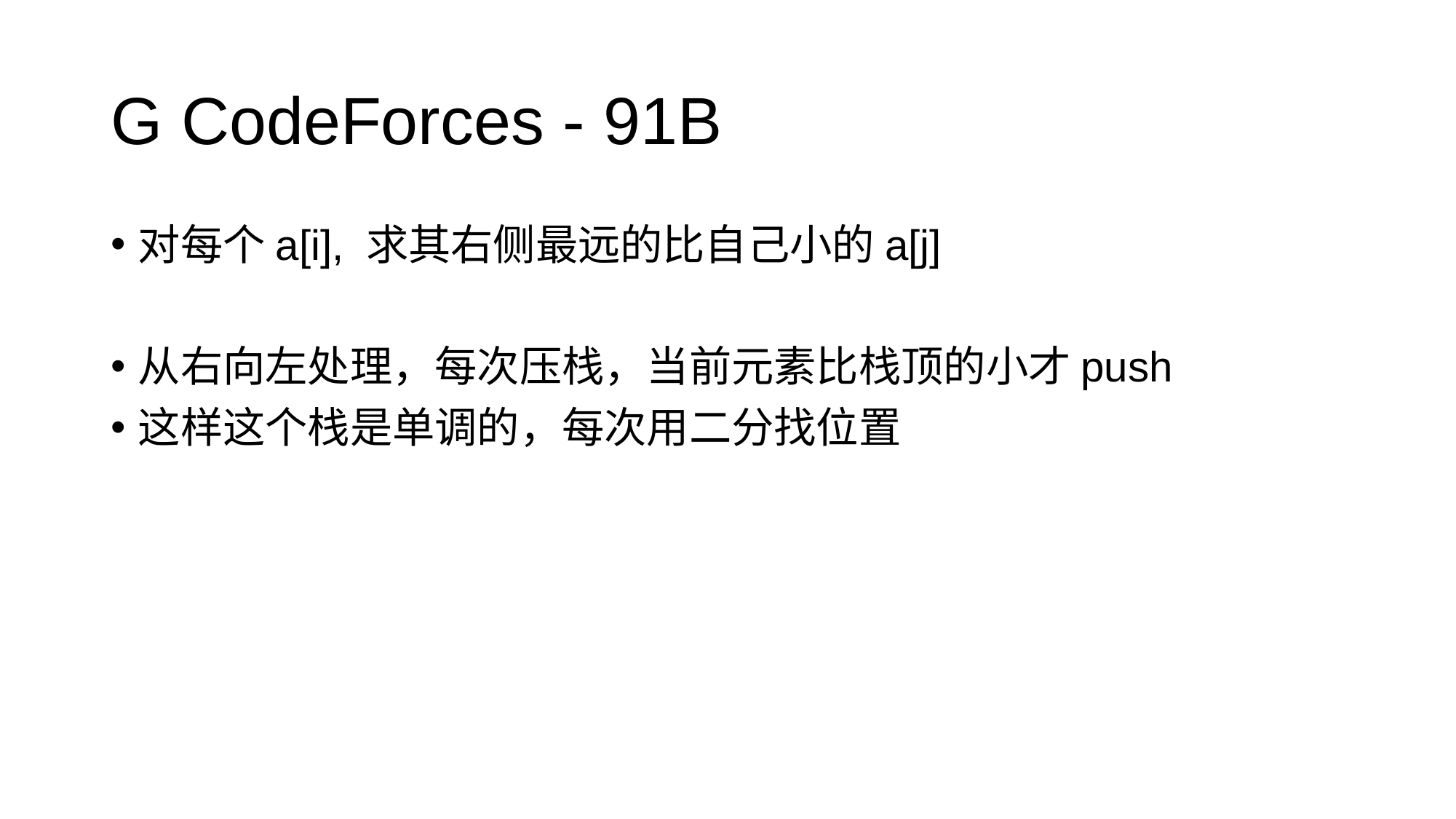

# G CodeForces - 91B
对每个a[i], 求其右侧最远的比自己小的a[j]

从右向左处理，每次压栈，当前元素比栈顶的小才push
这样这个栈是单调的，每次用二分找位置